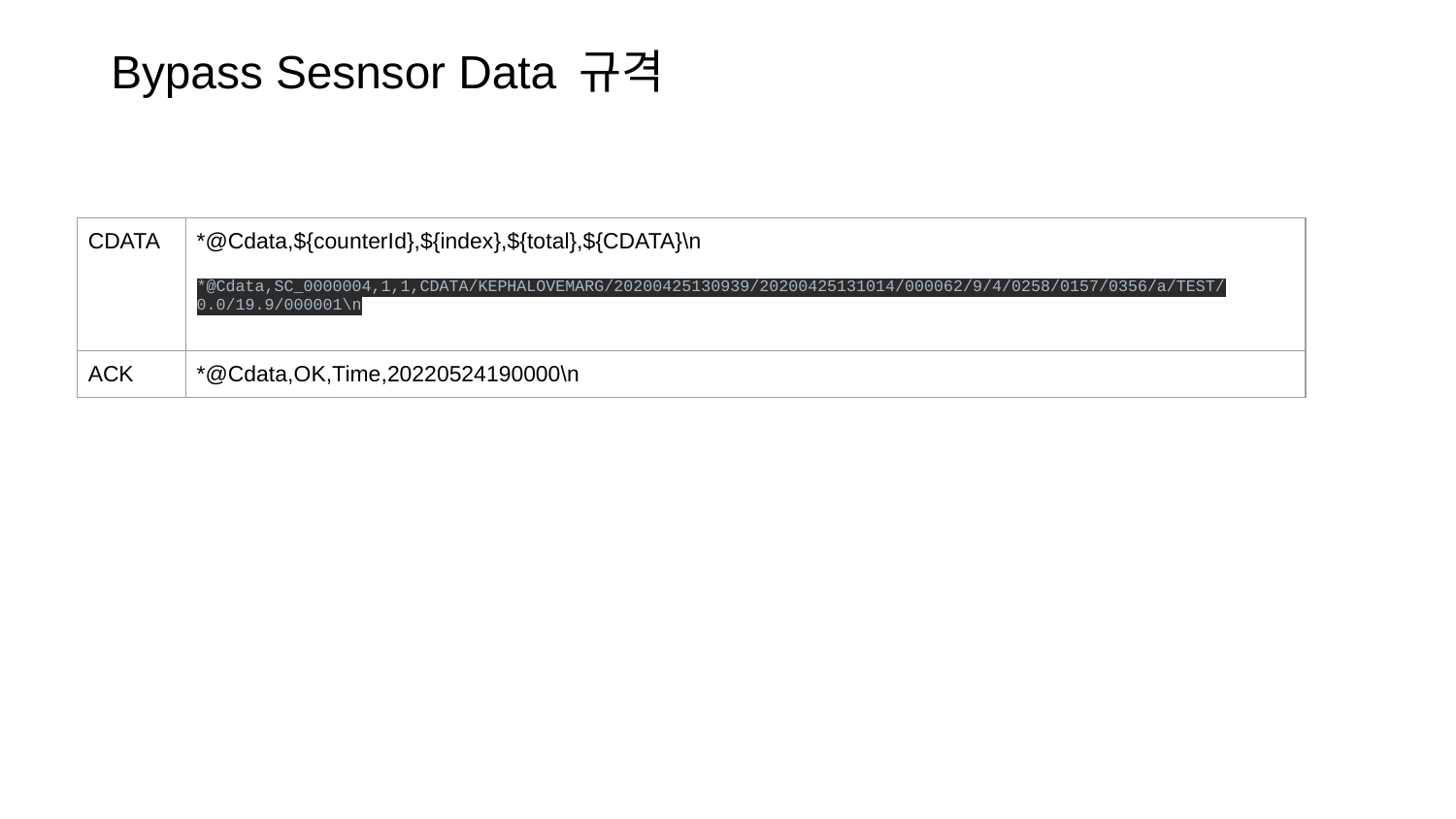

# Bypass Sesnsor Data 규격
| CDATA | \*@Cdata,${counterId},${index},${total},${CDATA}\n \*@Cdata,SC\_0000004,1,1,CDATA/KEPHALOVEMARG/20200425130939/20200425131014/000062/9/4/0258/0157/0356/a/TEST/0.0/19.9/000001\n |
| --- | --- |
| ACK | \*@Cdata,OK,Time,20220524190000\n |